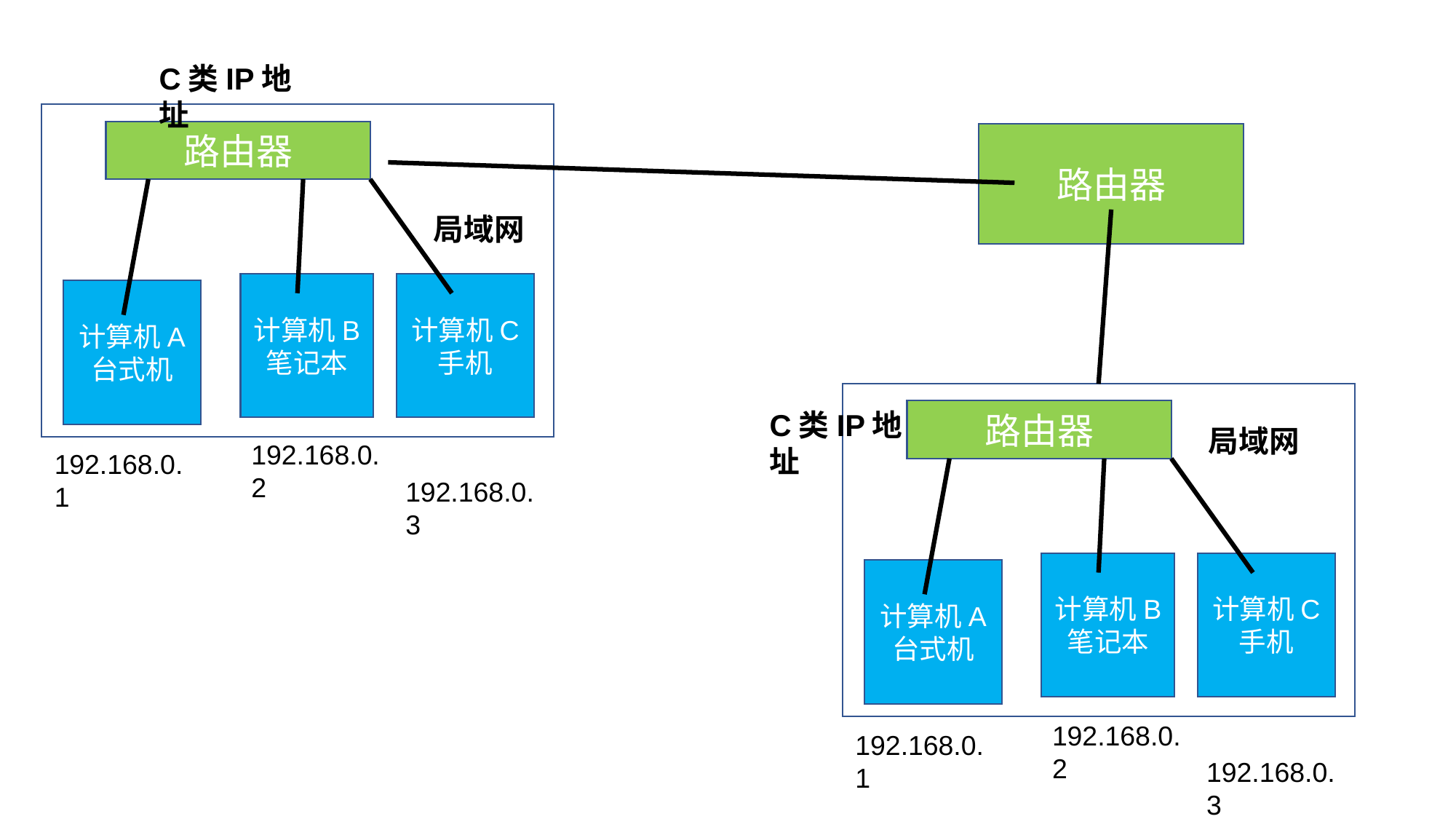

C类IP地址

路由器
路由器
局域网
计算机B
笔记本
计算机C
手机
计算机A
台式机

C类IP地址
路由器
局域网
192.168.0.2
192.168.0.1
192.168.0.3
计算机B
笔记本
计算机C
手机
计算机A
台式机
192.168.0.2
192.168.0.1
192.168.0.3